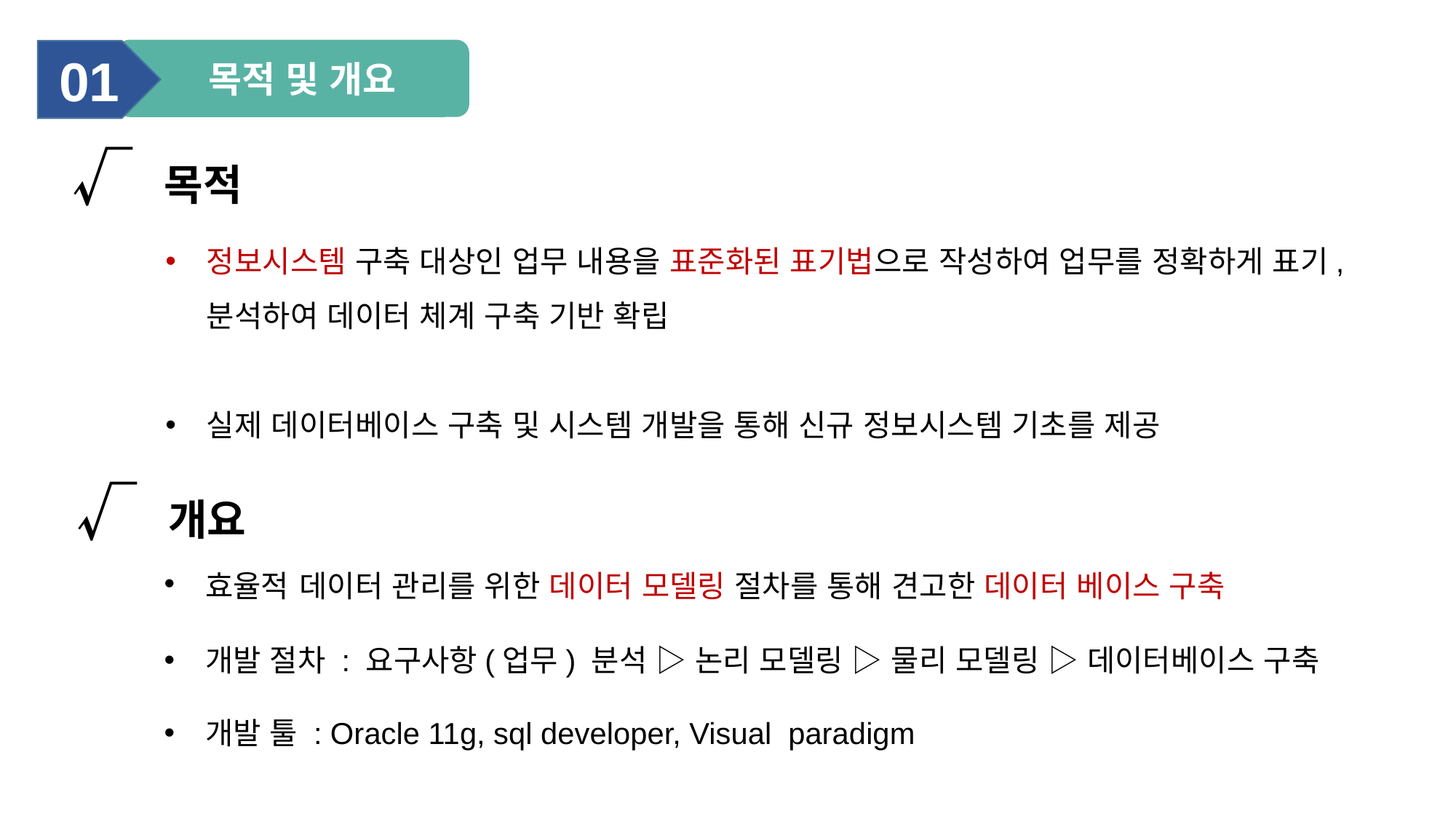

목적 및 개요
01
√ 목적
정보시스템 구축 대상인 업무 내용을 표준화된 표기법으로 작성하여 업무를 정확하게 표기, 분석하여 데이터 체계 구축 기반 확립

실제 데이터베이스 구축 및 시스템 개발을 통해 신규 정보시스템 기초를 제공
√ 개요
효율적 데이터 관리를 위한 데이터 모델링 절차를 통해 견고한 데이터 베이스 구축

개발 절차 : 요구사항(업무) 분석 ▷ 논리 모델링 ▷ 물리 모델링 ▷ 데이터베이스 구축

개발 툴 : Oracle 11g, sql developer, Visual  paradigm